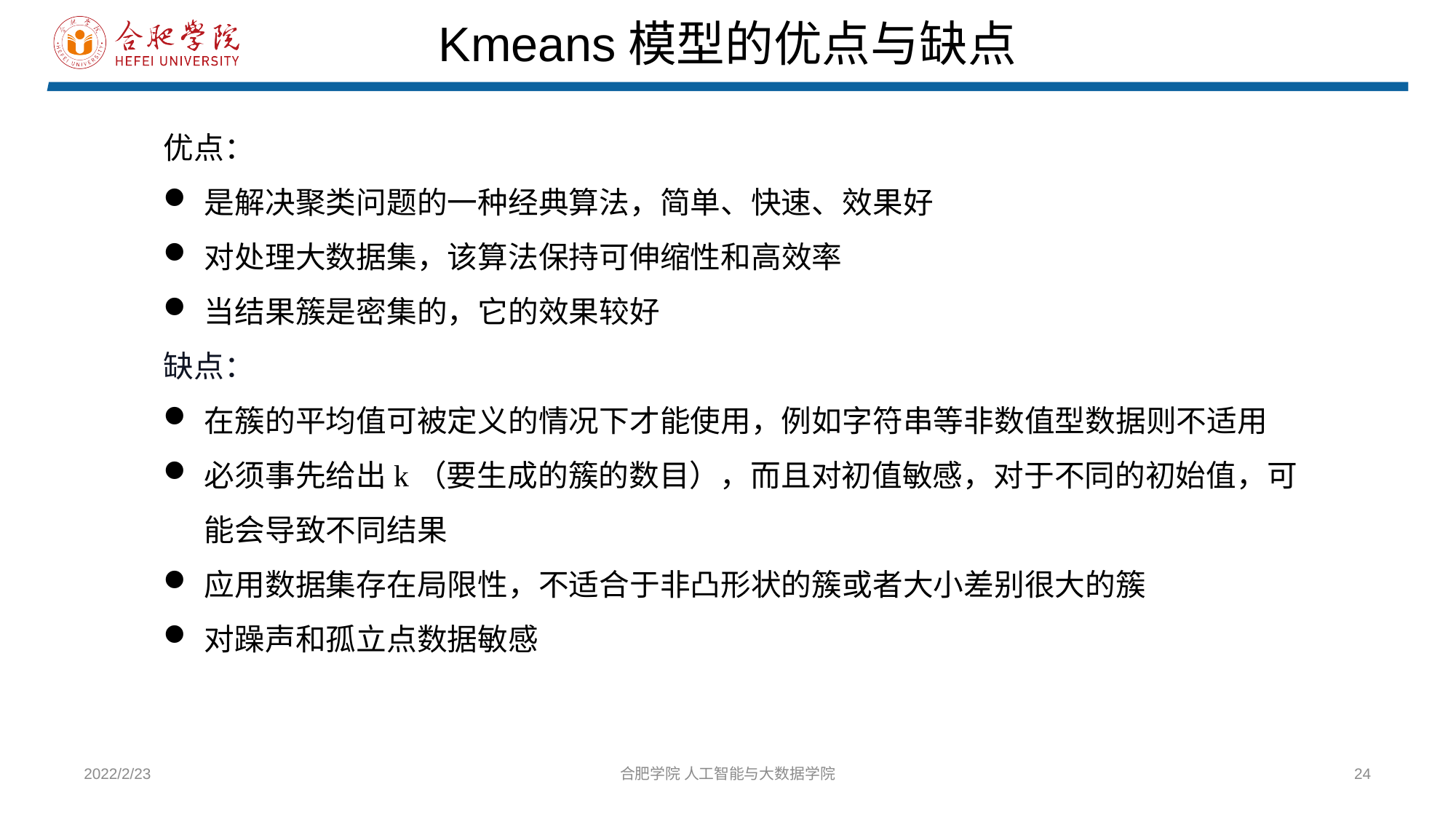

Kmeans模型的优点与缺点
优点：
是解决聚类问题的一种经典算法，简单、快速、效果好
对处理大数据集，该算法保持可伸缩性和高效率
当结果簇是密集的，它的效果较好
缺点：
在簇的平均值可被定义的情况下才能使用，例如字符串等非数值型数据则不适用
必须事先给出k（要生成的簇的数目），而且对初值敏感，对于不同的初始值，可能会导致不同结果
应用数据集存在局限性，不适合于非凸形状的簇或者大小差别很大的簇
对躁声和孤立点数据敏感

2022/2/23
合肥学院 人工智能与大数据学院
24